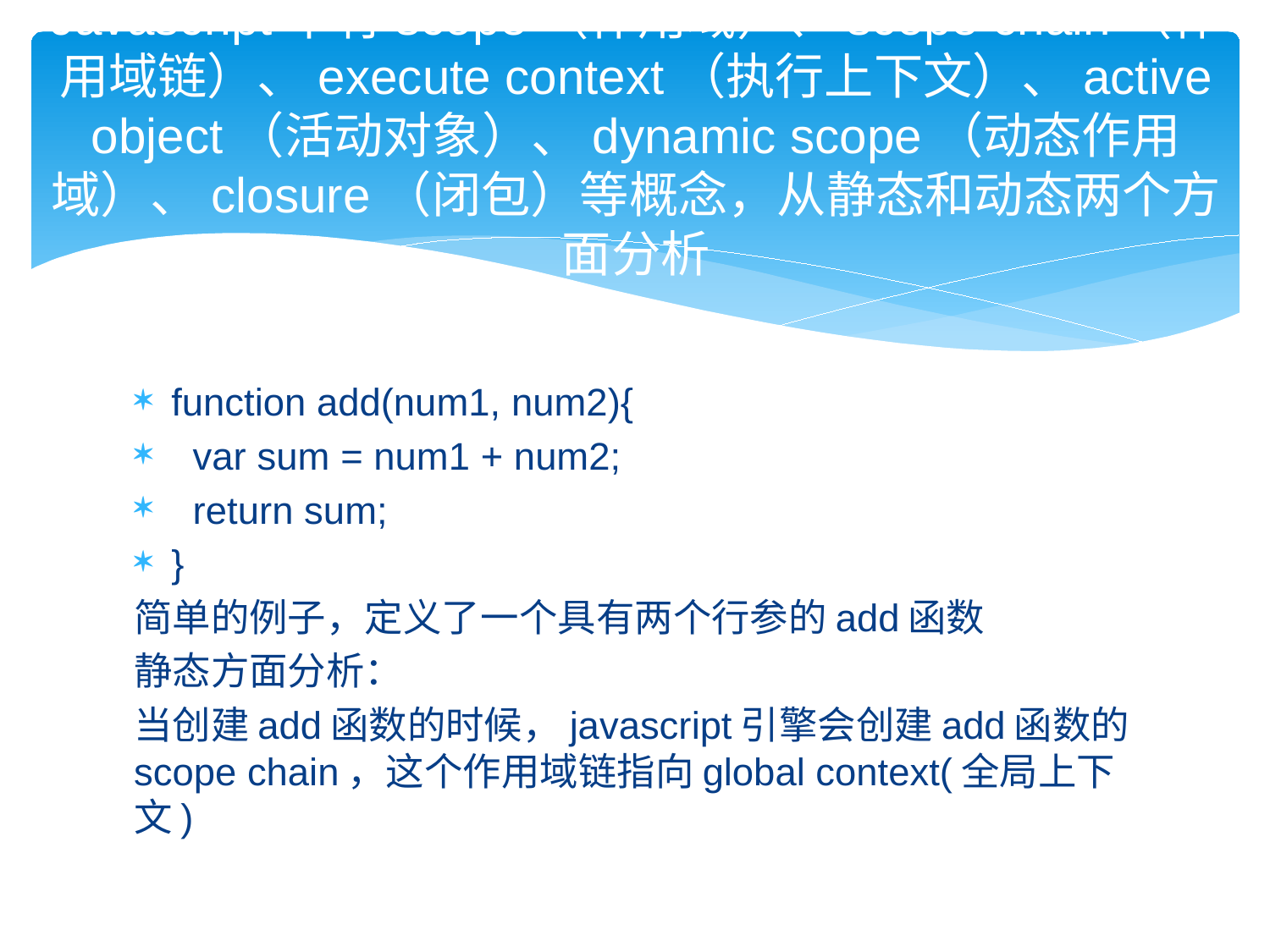

# Javascript中有scope（作用域）、scope chain（作用域链）、execute context（执行上下文）、active object（活动对象）、dynamic scope（动态作用域）、closure（闭包）等概念，从静态和动态两个方面分析
function add(num1, num2){
  var sum = num1 + num2;
  return sum;
}
简单的例子，定义了一个具有两个行参的add函数
静态方面分析：
当创建add函数的时候，javascript引擎会创建add函数的scope chain，这个作用域链指向global context(全局上下文)